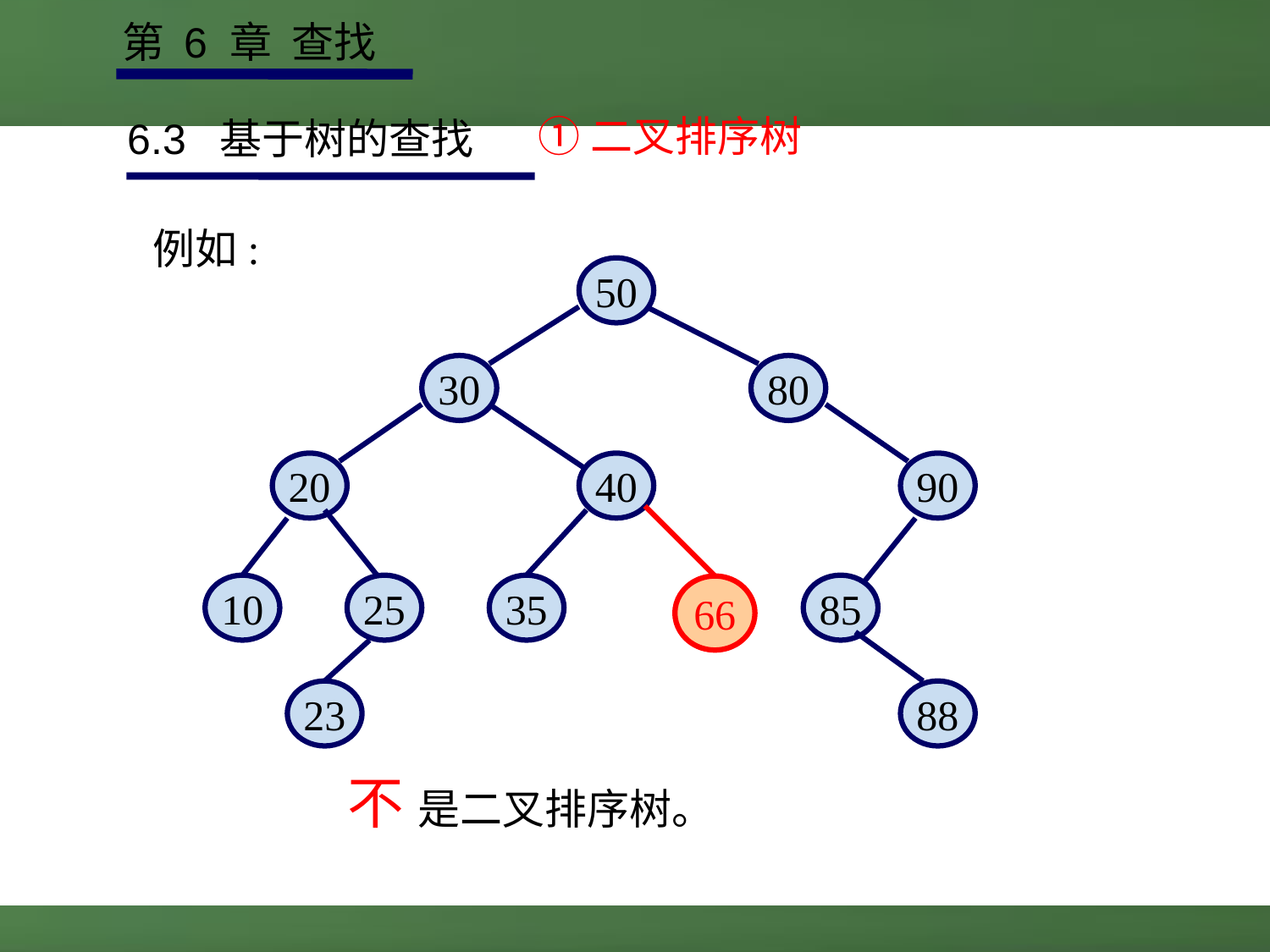

第 6 章  查找

①二叉排序树
6.3  基于树的查找

例如:
50

30
80

20
40
90

10
25
35
85

23
88

66
不
是二叉排序树。